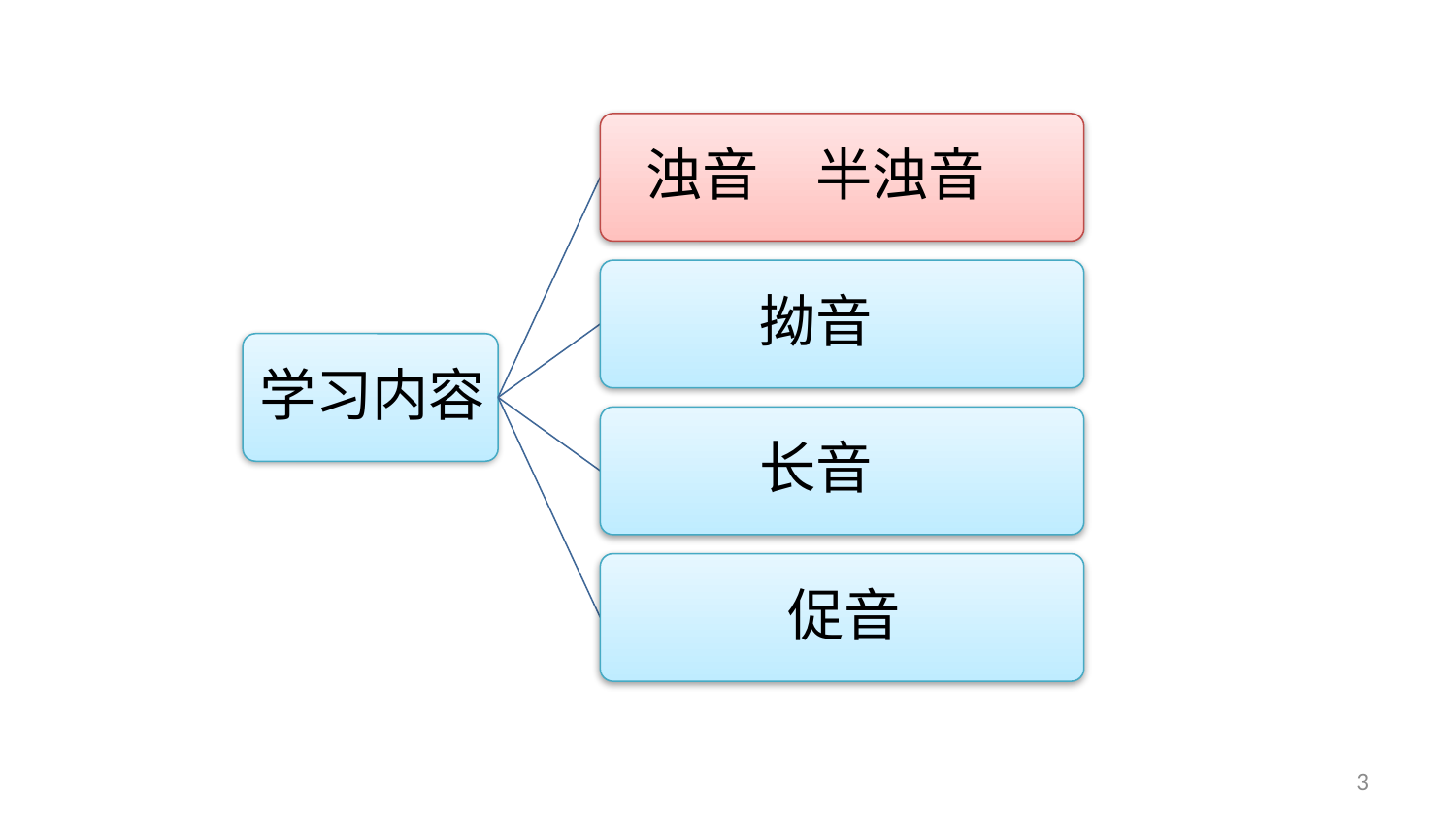

学习内容

浊音　半浊音

拗音

长音

促音
1.1.6六、形容动词
3